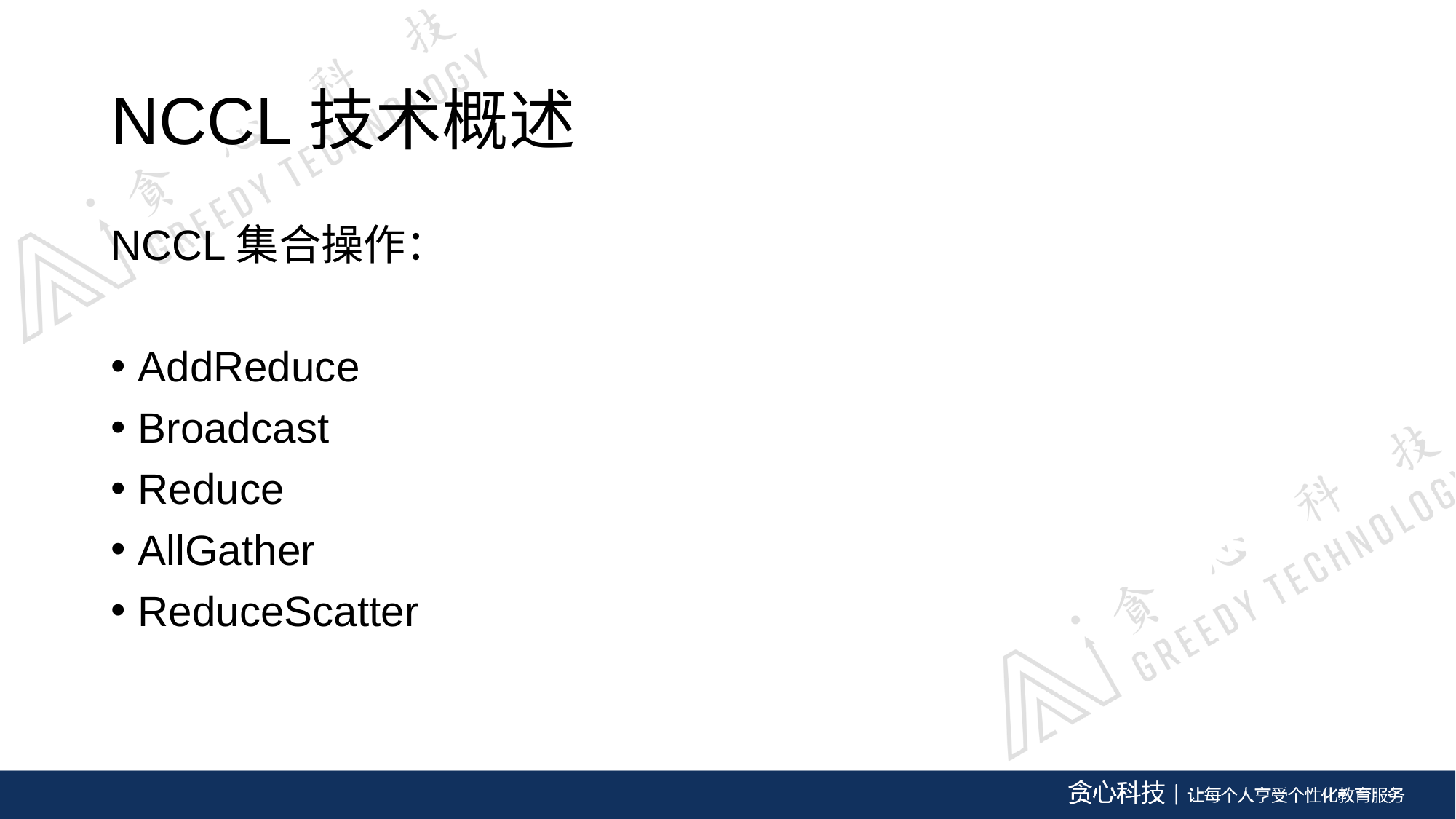

# NCCL技术概述
NCCL集合操作：

AddReduce
Broadcast
Reduce
AllGather
ReduceScatter